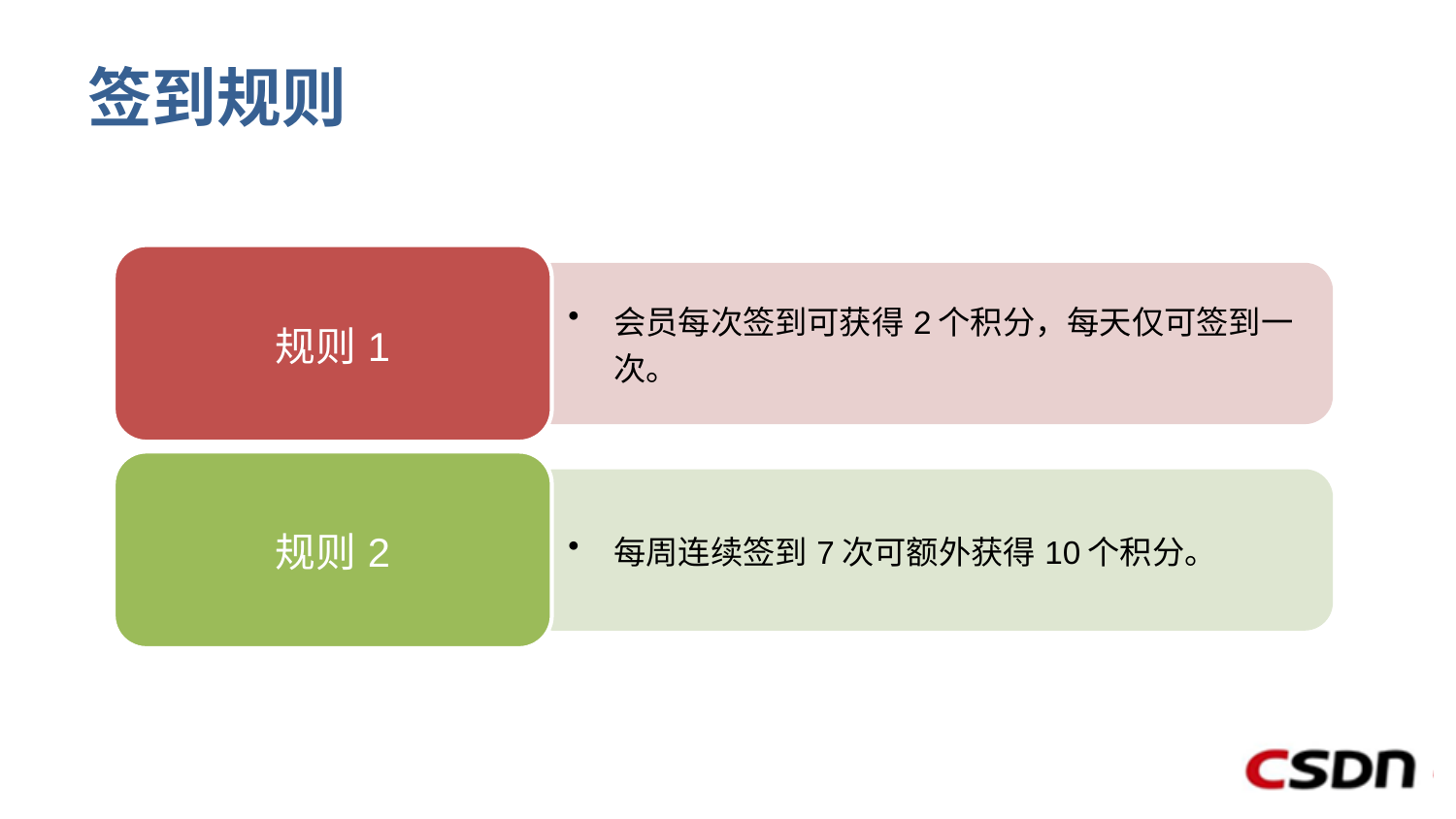

# 签到规则
规则1
会员每次签到可获得2个积分，每天仅可签到一次。
规则2
每周连续签到7次可额外获得10个积分。